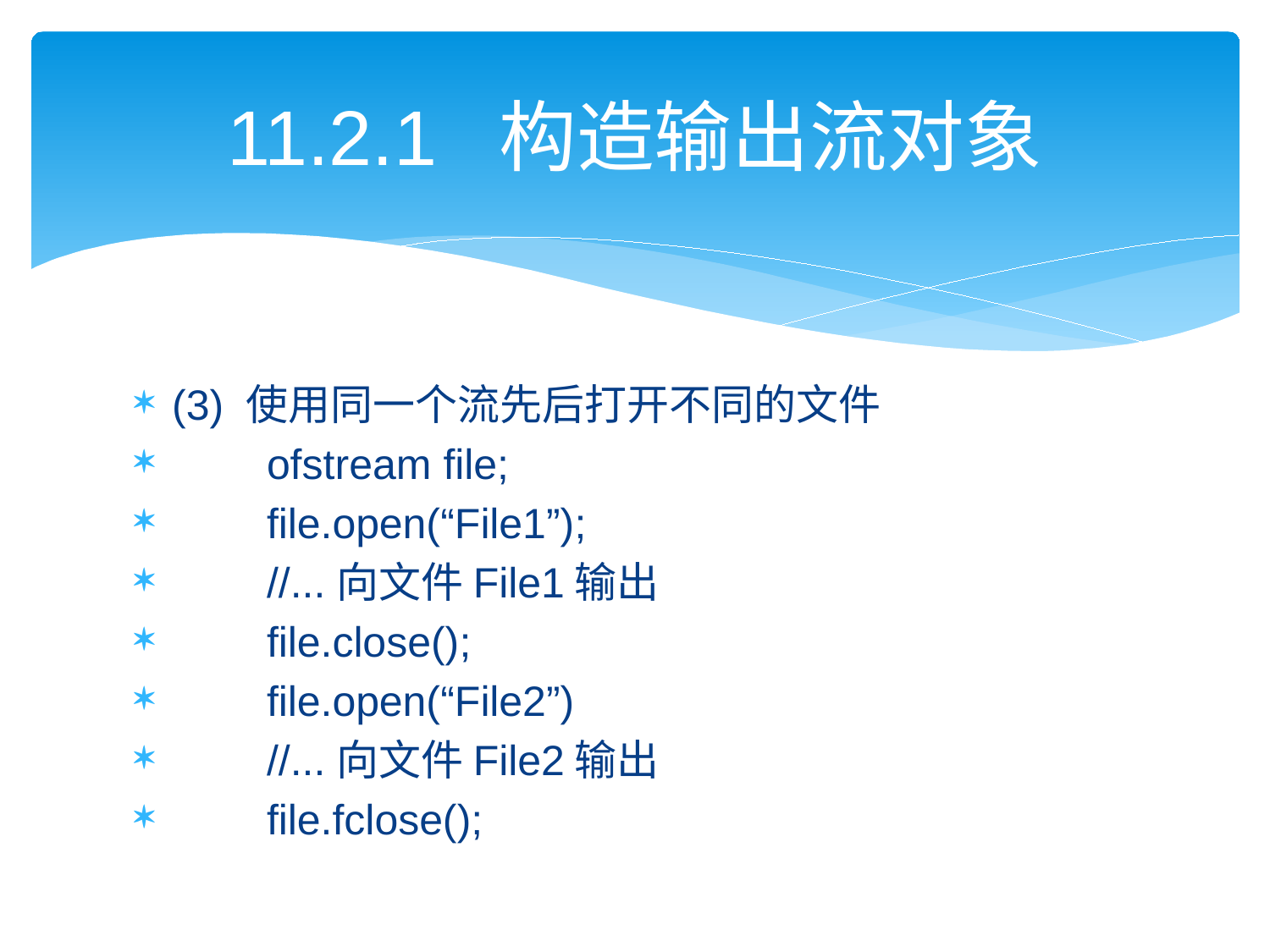

# 11.2.1  构造输出流对象
(3) 使用同一个流先后打开不同的文件
        ofstream file;
        file.open(“File1”);
        //...向文件File1输出
        file.close();
        file.open(“File2”)
        //...向文件File2输出
        file.fclose();